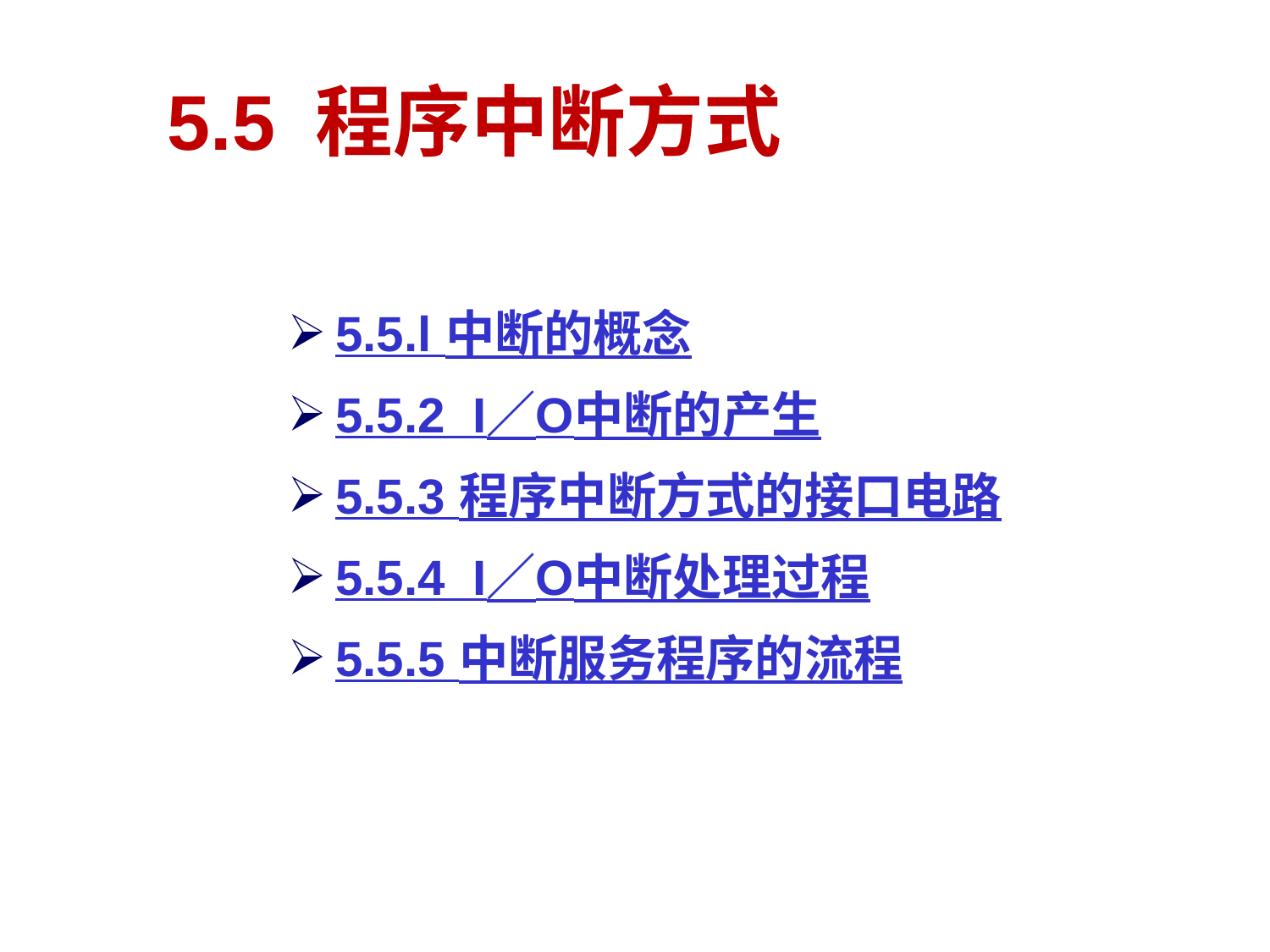

# 5.5 程序中断方式
5.5.l 中断的概念
5.5.2  I／O中断的产生
5.5.3 程序中断方式的接口电路
5.5.4  I／O中断处理过程
5.5.5 中断服务程序的流程